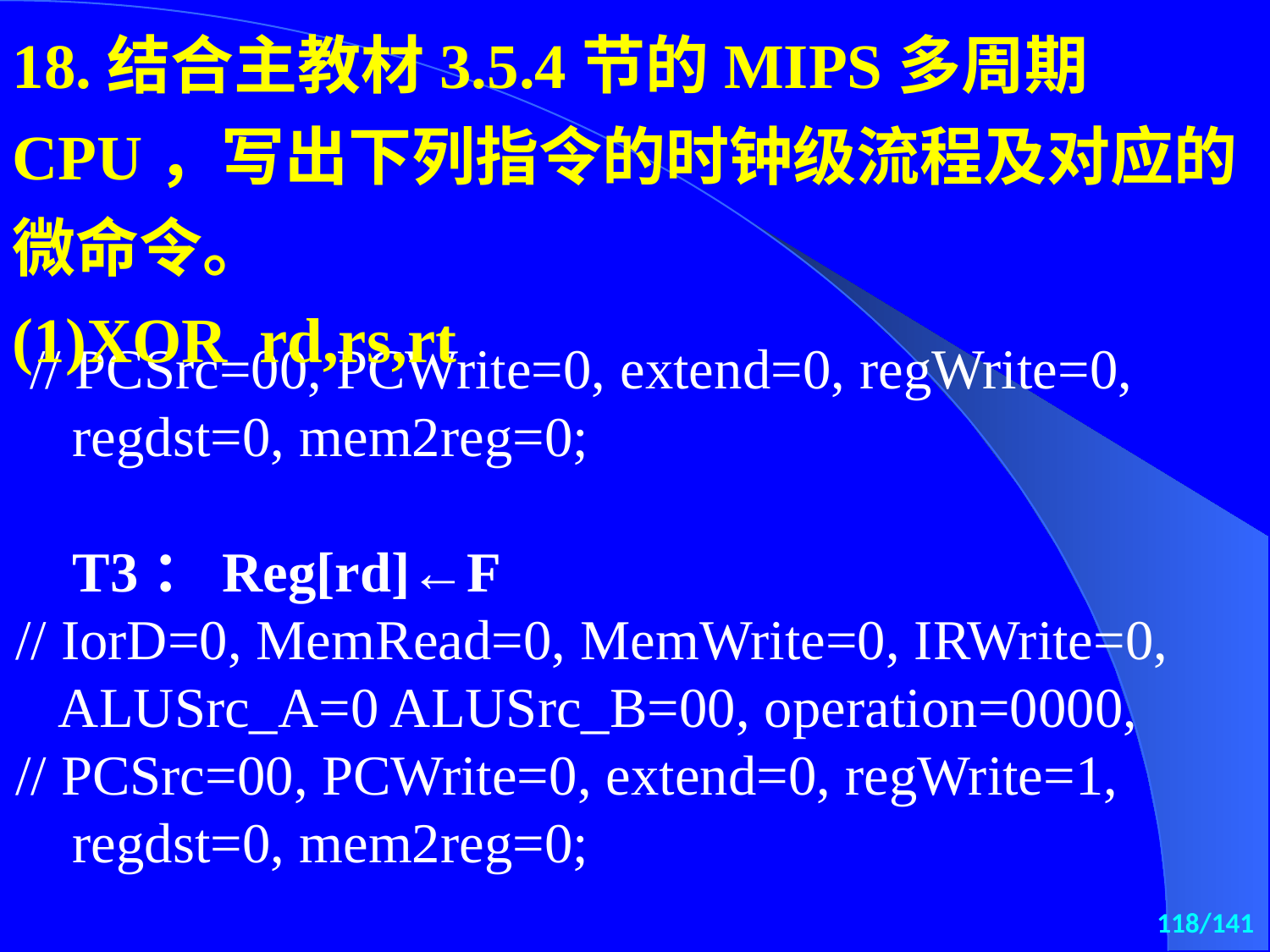

18.结合主教材3.5.4节的MIPS多周期CPU，写出下列指令的时钟级流程及对应的微命令。
(1)XOR  rd,rs,rt
 // PCSrc=00, PCWrite=0, extend=0, regWrite=0,
    regdst=0, mem2reg=0;

    T3：Reg[rd]←F
// IorD=0, MemRead=0, MemWrite=0, IRWrite=0,
   ALUSrc_A=0 ALUSrc_B=00, operation=0000,
// PCSrc=00, PCWrite=0, extend=0, regWrite=1,
    regdst=0, mem2reg=0;
118/141